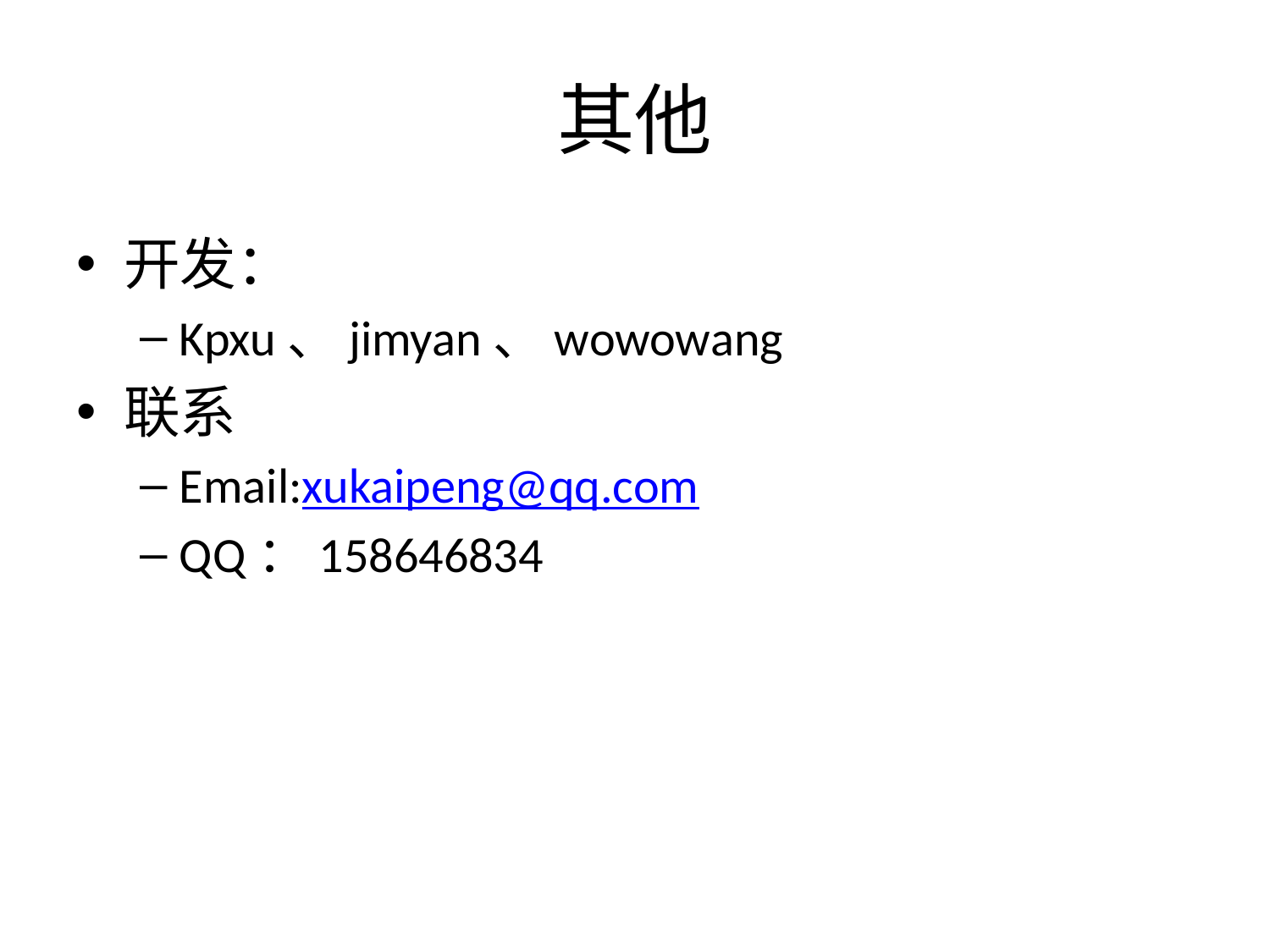

# 其他
开发：
Kpxu、jimyan、wowowang
联系
Email:xukaipeng@qq.com
QQ：158646834